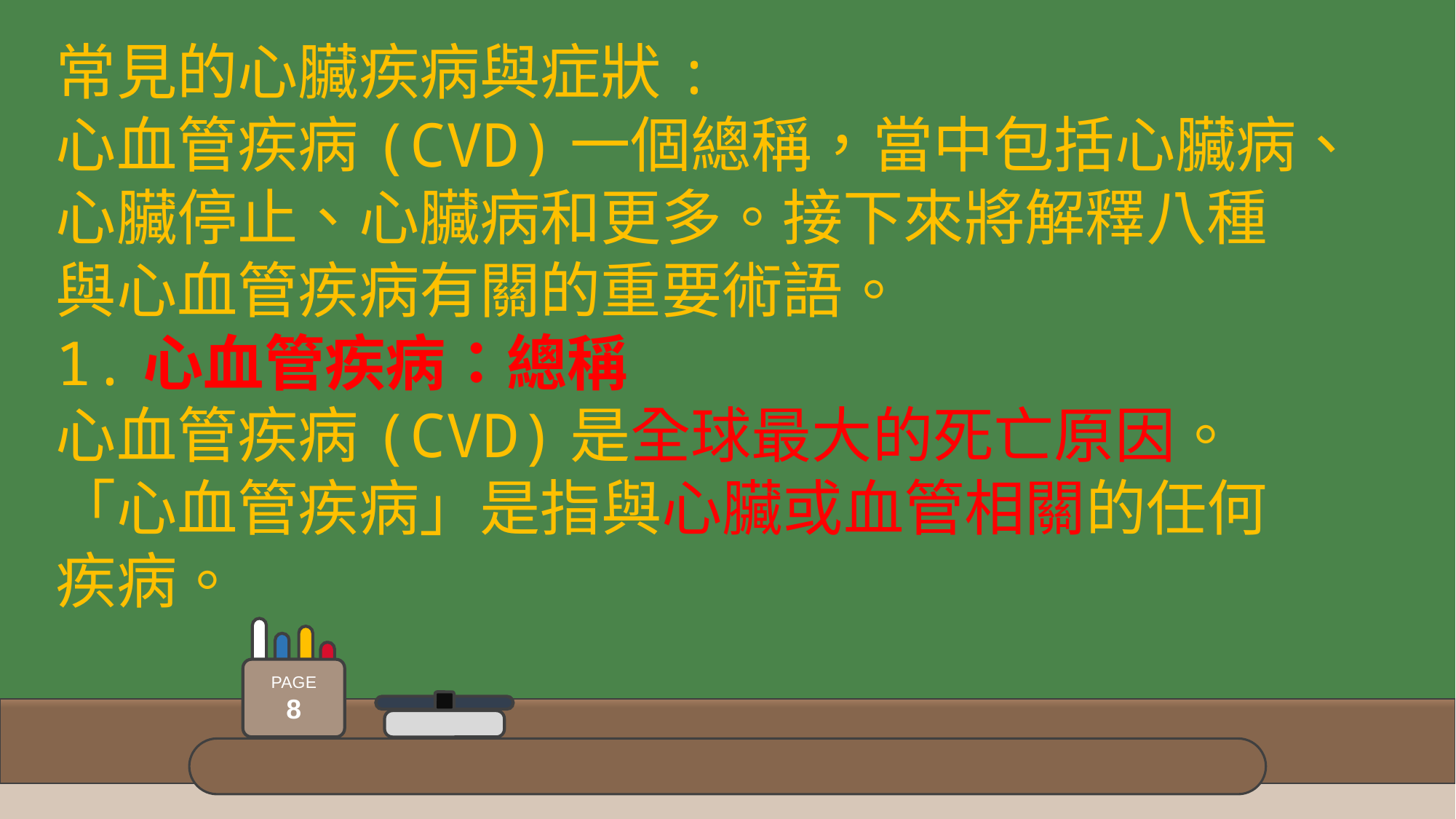

常見的心臟疾病與症狀:
心血管疾病(CVD)一個總稱，當中包括心臟病、心臟停止、心臟病和更多。接下來將解釋八種與心血管疾病有關的重要術語。
1.心血管疾病：總稱
心血管疾病(CVD)是全球最大的死亡原因。
「心血管疾病」是指與心臟或血管相關的任何疾病。

PAGE
8